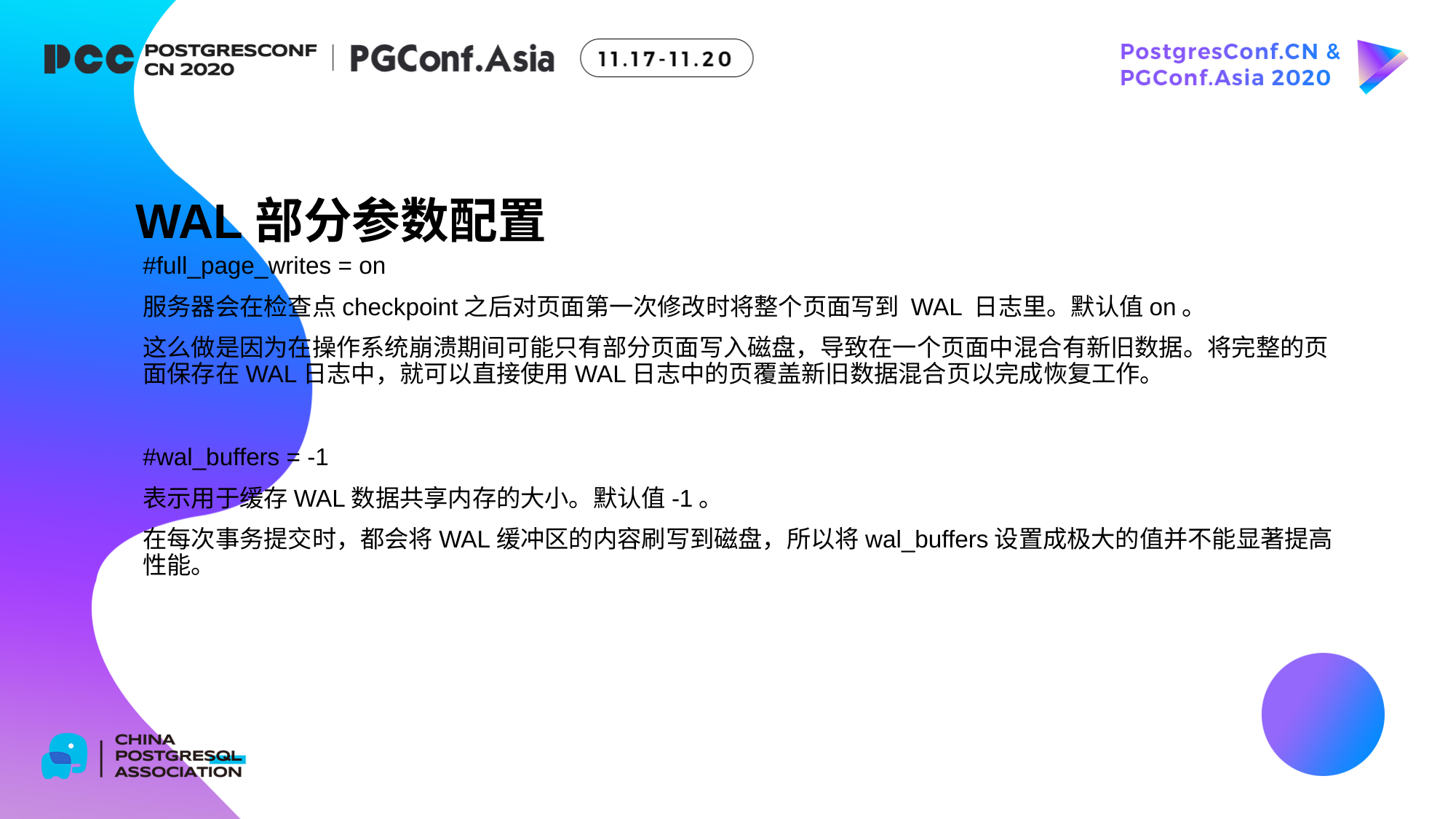

WAL部分参数配置
#full_page_writes = on
服务器会在检查点checkpoint之后对页面第一次修改时将整个页面写到 WAL 日志里。默认值on。
这么做是因为在操作系统崩溃期间可能只有部分页面写入磁盘，导致在一个页面中混合有新旧数据。将完整的页面保存在WAL日志中，就可以直接使用WAL日志中的页覆盖新旧数据混合页以完成恢复工作。

#wal_buffers = -1
表示用于缓存WAL数据共享内存的大小。默认值-1。
在每次事务提交时，都会将WAL缓冲区的内容刷写到磁盘，所以将wal_buffers设置成极大的值并不能显著提高性能。